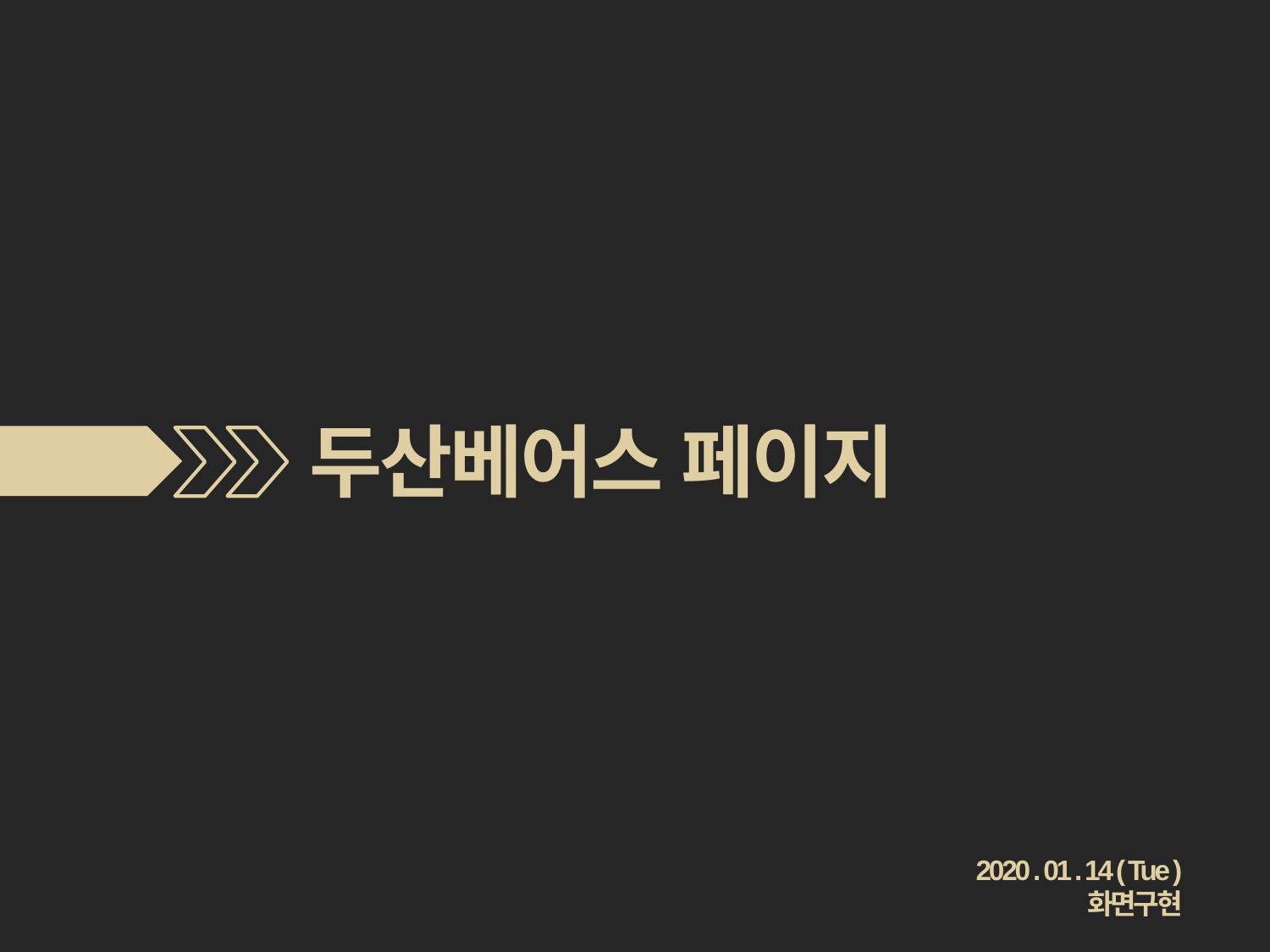

두산베어스 페이지

2020 . 01 . 14 ( Tue )
화면구현